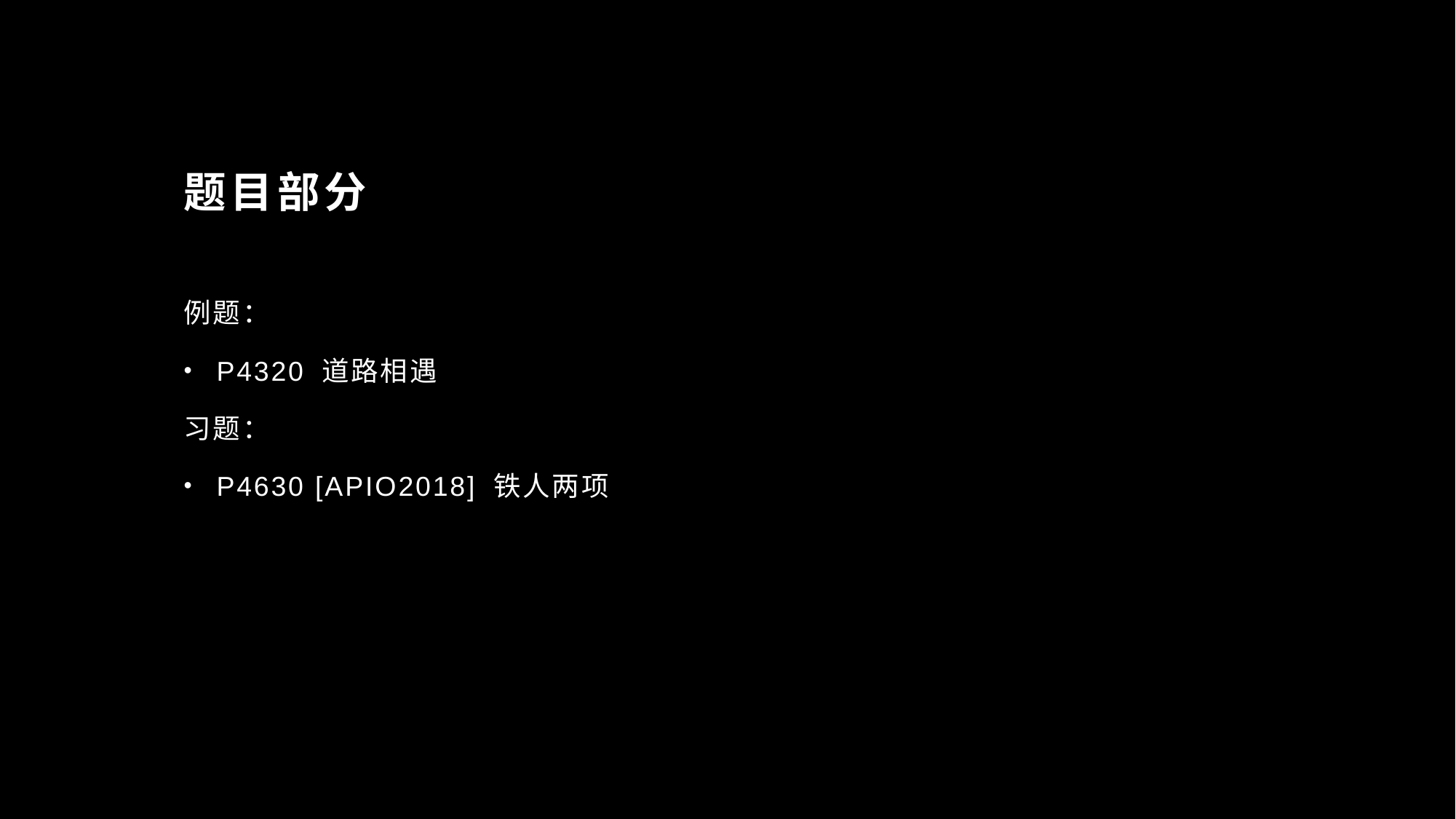

# 题目部分
例题：
P4320 道路相遇
习题：
P4630 [APIO2018] 铁人两项